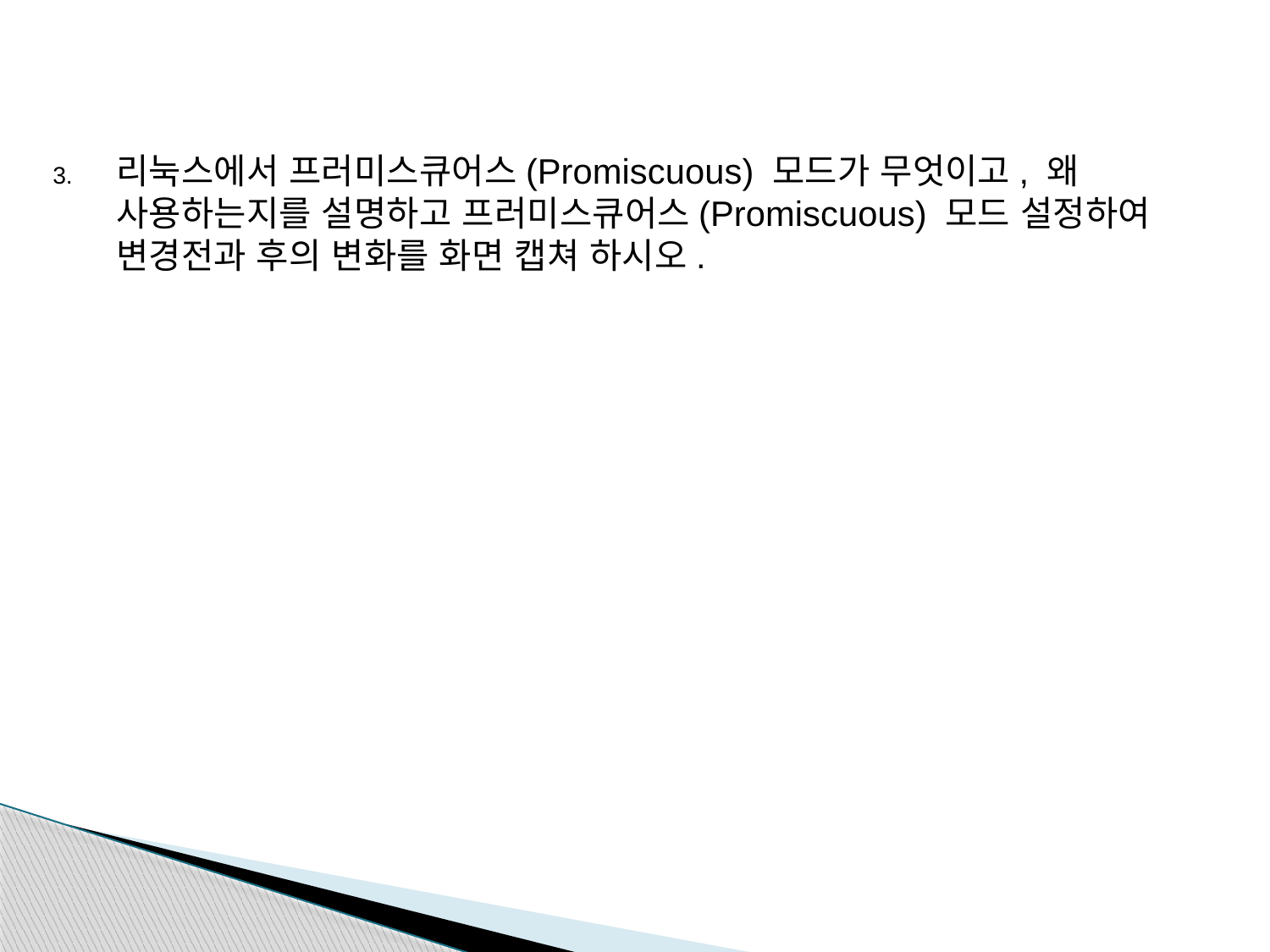

리눅스에서 프러미스큐어스(Promiscuous) 모드가 무엇이고, 왜 사용하는지를 설명하고 프러미스큐어스(Promiscuous) 모드 설정하여 변경전과 후의 변화를 화면 캡쳐 하시오.